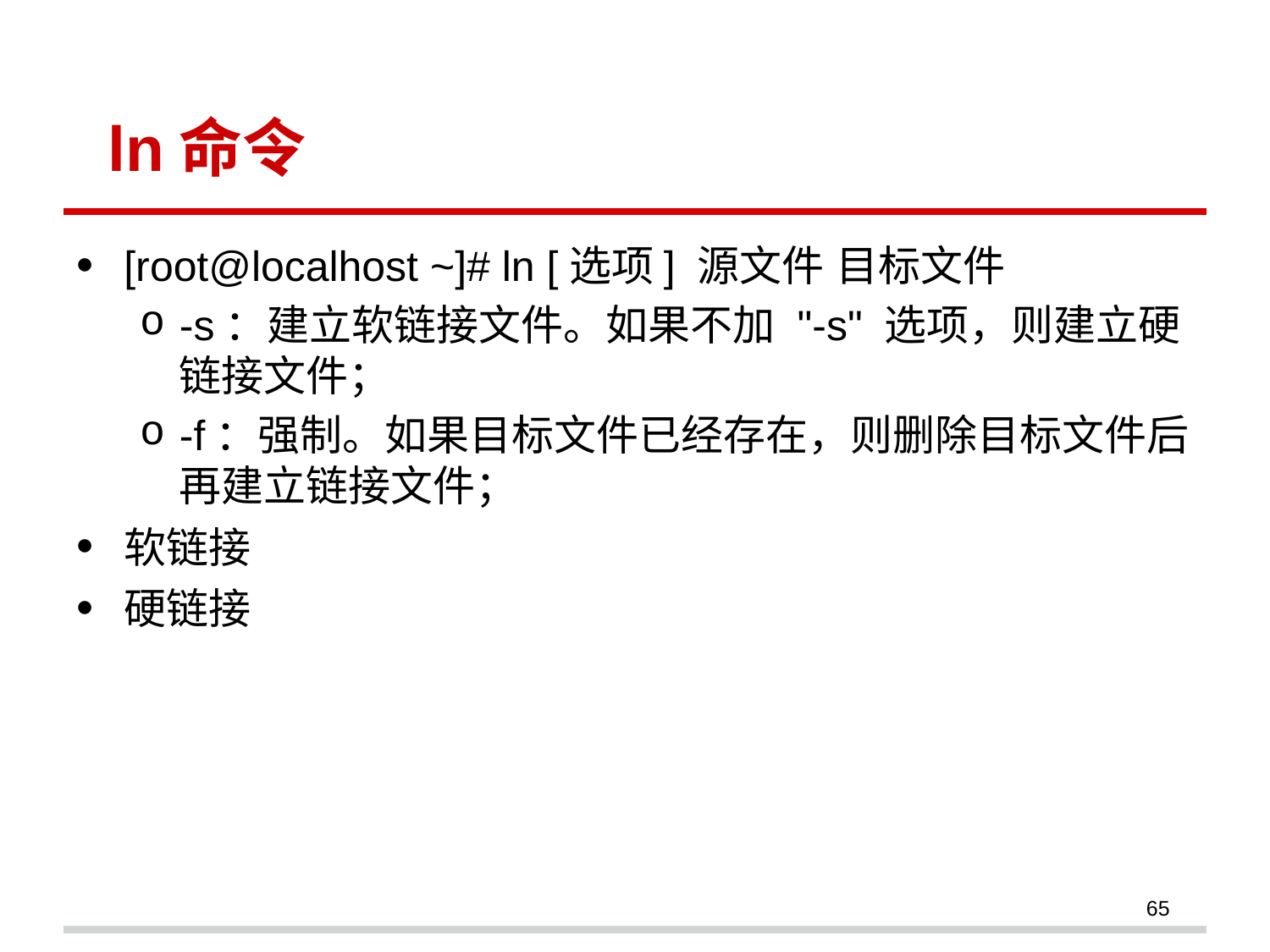

# ln命令
[root@localhost ~]# ln [选项] 源文件 目标文件
-s：建立软链接文件。如果不加 "-s" 选项，则建立硬链接文件；
-f：强制。如果目标文件已经存在，则删除目标文件后再建立链接文件；
软链接
硬链接

65